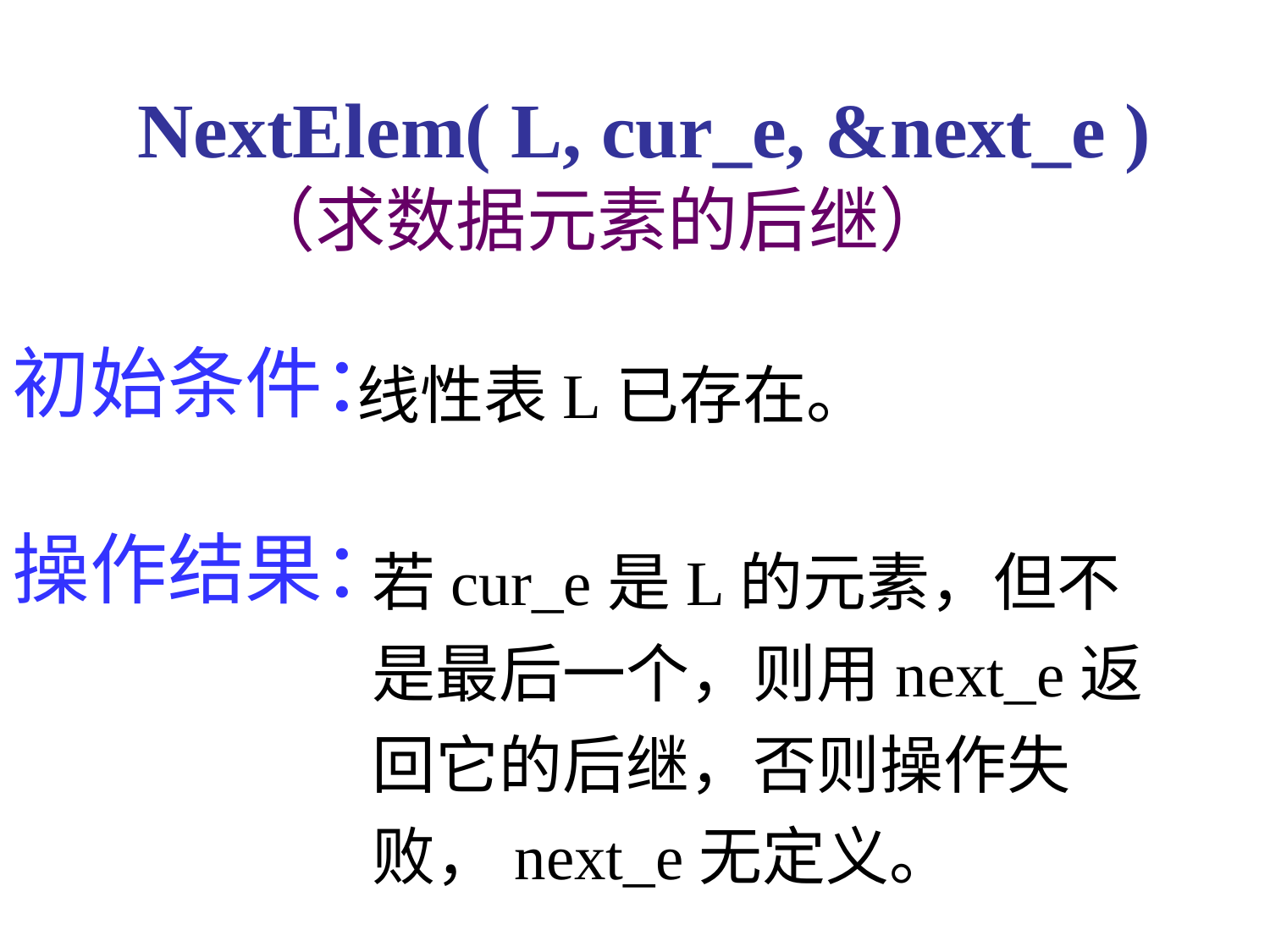

NextElem( L, cur_e, &next_e )
（求数据元素的后继）
初始条件：

操作结果：
线性表L已存在。

若cur_e是L的元素，但不是最后一个，则用next_e返回它的后继，否则操作失败，next_e无定义。